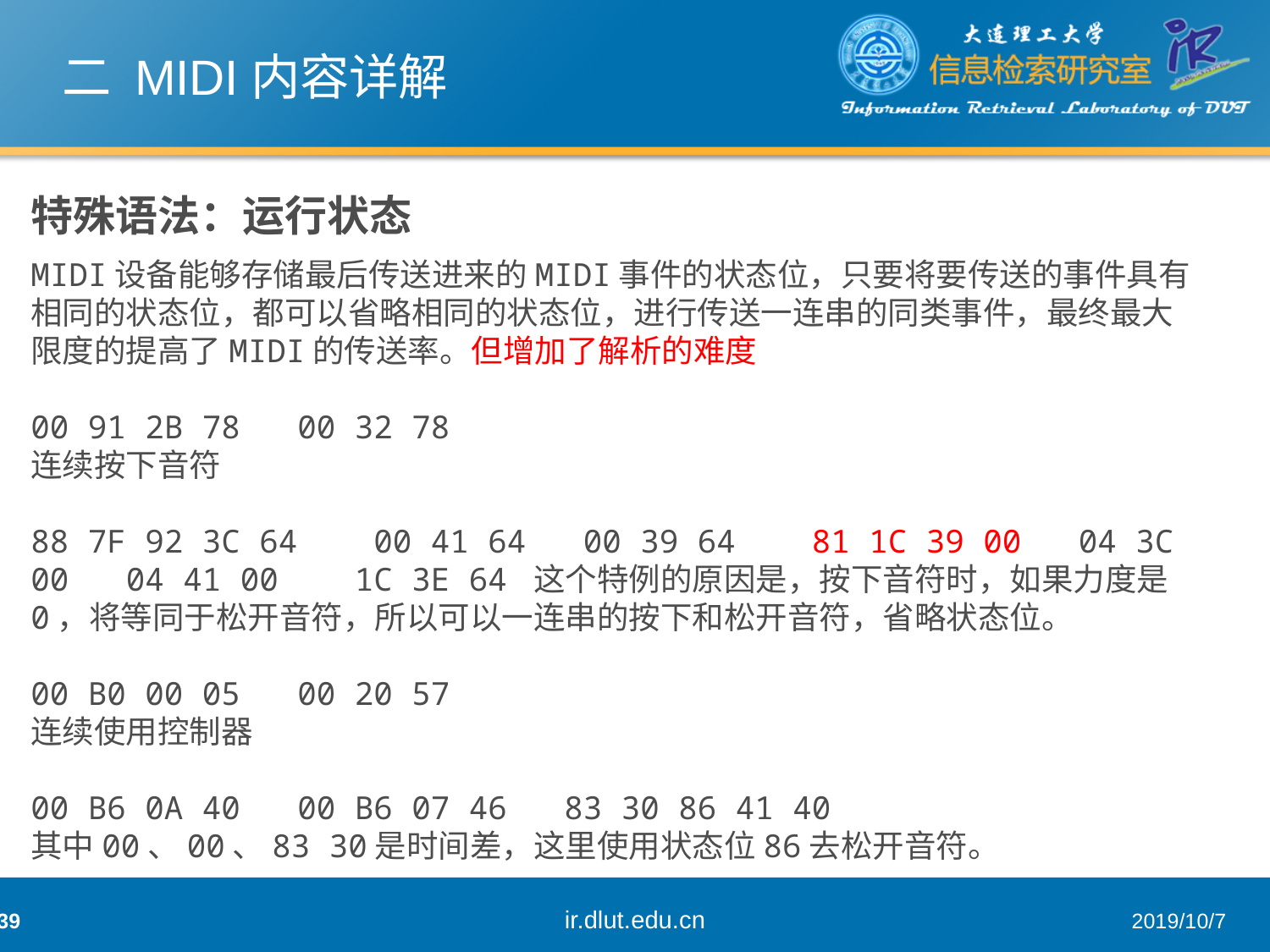

# 二 MIDI内容详解
特殊语法：运行状态
MIDI设备能够存储最后传送进来的MIDI事件的状态位，只要将要传送的事件具有相同的状态位，都可以省略相同的状态位，进行传送一连串的同类事件，最终最大限度的提高了MIDI的传送率。但增加了解析的难度

00 91 2B 78   00 32 78
连续按下音符

88 7F 92 3C 64    00 41 64   00 39 64    81 1C 39 00   04 3C 00   04 41 00    1C 3E 64 这个特例的原因是，按下音符时，如果力度是0，将等同于松开音符，所以可以一连串的按下和松开音符，省略状态位。

00 B0 00 05   00 20 57
连续使用控制器

00 B6 0A 40   00 B6 07 46   83 30 86 41 40
其中00、00、83 30是时间差，这里使用状态位86去松开音符。